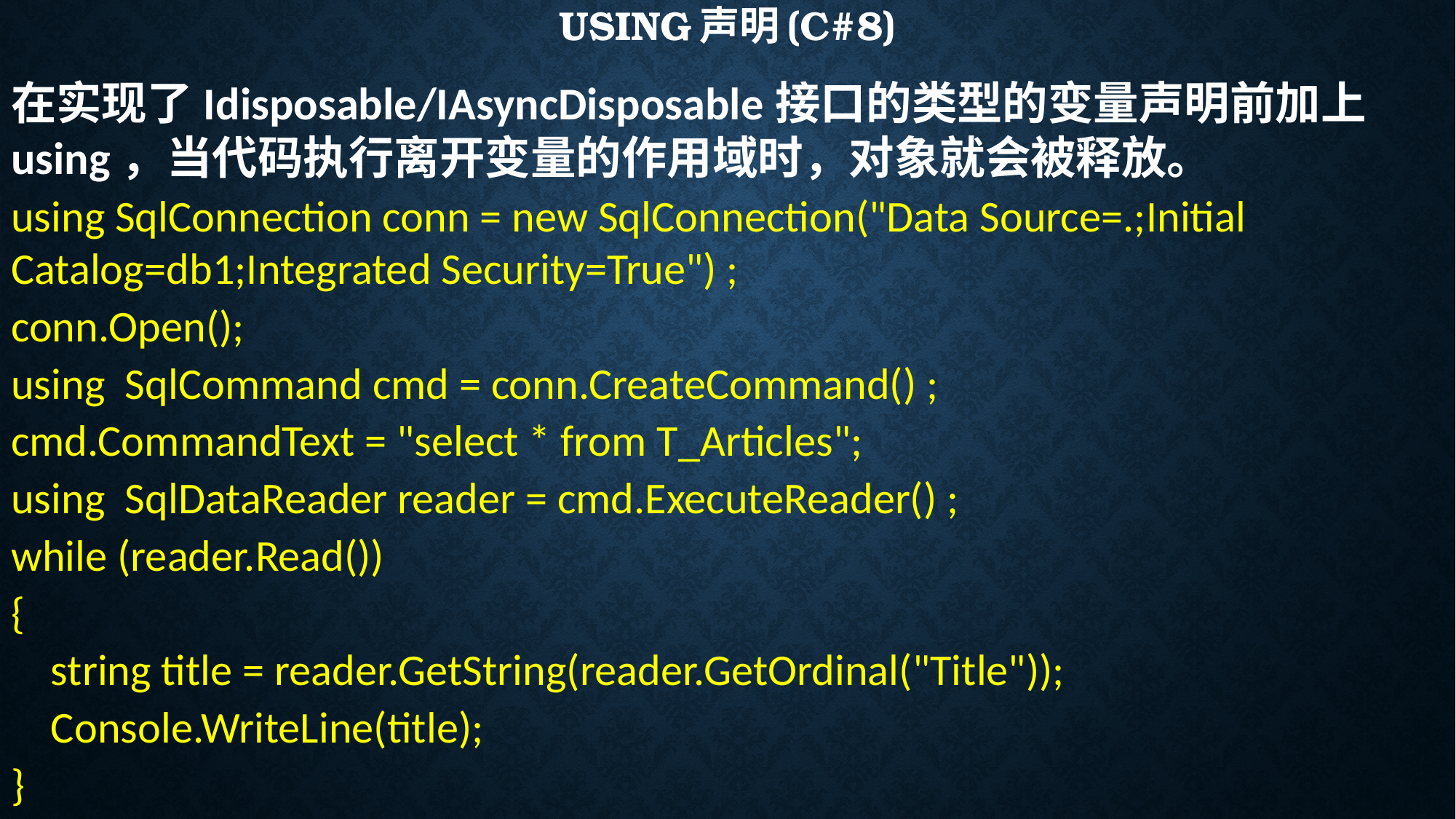

# Using声明(C#8)
在实现了Idisposable/IAsyncDisposable接口的类型的变量声明前加上using，当代码执行离开变量的作用域时，对象就会被释放。
using SqlConnection conn = new SqlConnection("Data Source=.;Initial Catalog=db1;Integrated Security=True") ;
conn.Open();
using  SqlCommand cmd = conn.CreateCommand() ;
cmd.CommandText = "select * from T_Articles";
using  SqlDataReader reader = cmd.ExecuteReader() ;
while (reader.Read())
{
    string title = reader.GetString(reader.GetOrdinal("Title"));
    Console.WriteLine(title);
}